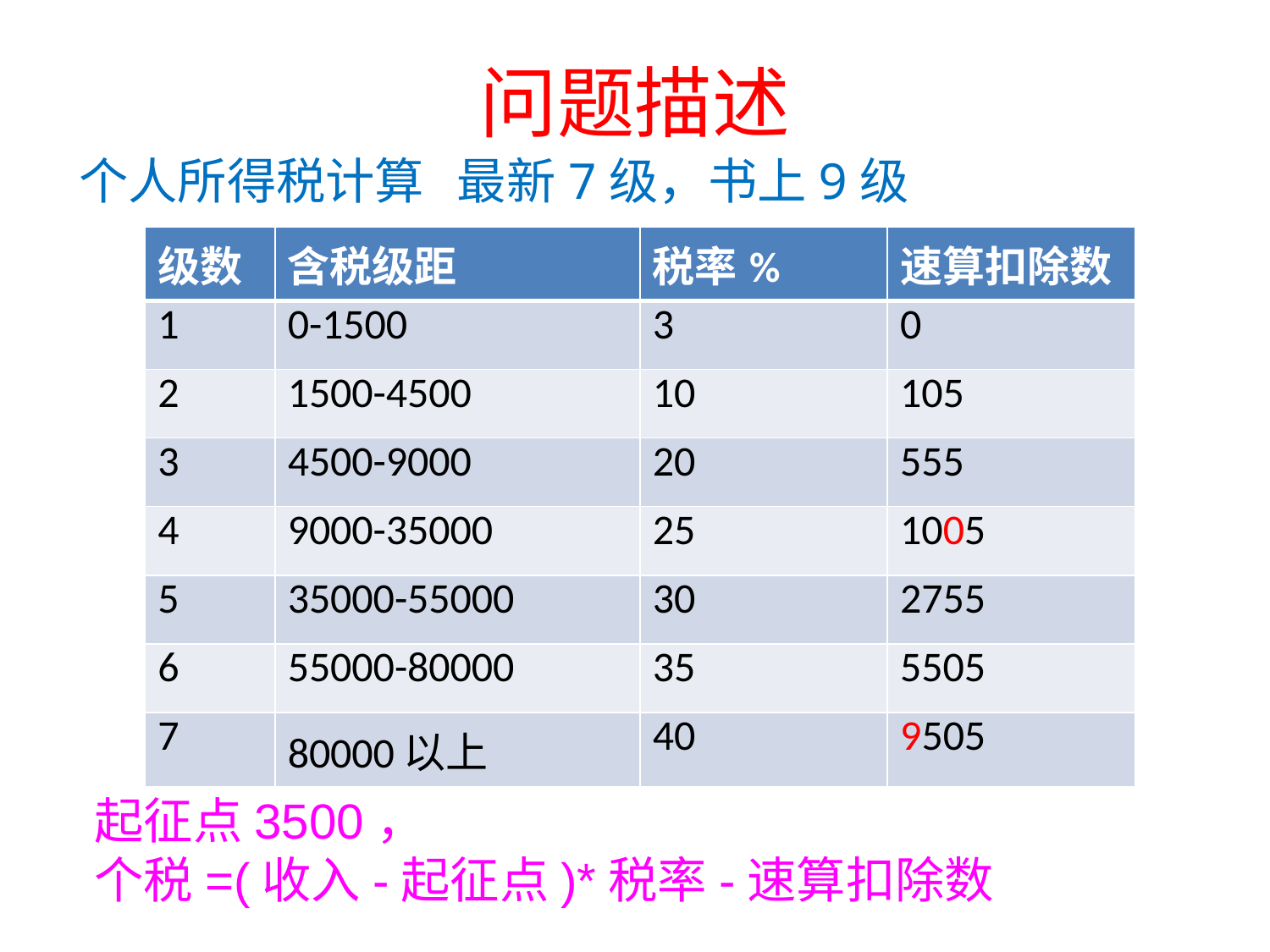

# 问题描述
个人所得税计算   最新7级，书上9级
| 级数 | 含税级距 | 税率% | 速算扣除数 |
| --- | --- | --- | --- |
| 1 | 0-1500 | 3 | 0 |
| 2 | 1500-4500 | 10 | 105 |
| 3 | 4500-9000 | 20 | 555 |
| 4 | 9000-35000 | 25 | 1005 |
| 5 | 35000-55000 | 30 | 2755 |
| 6 | 55000-80000 | 35 | 5505 |
| 7 | 80000以上 | 40 | 9505 |
起征点3500，
个税=(收入-起征点)*税率-速算扣除数
3